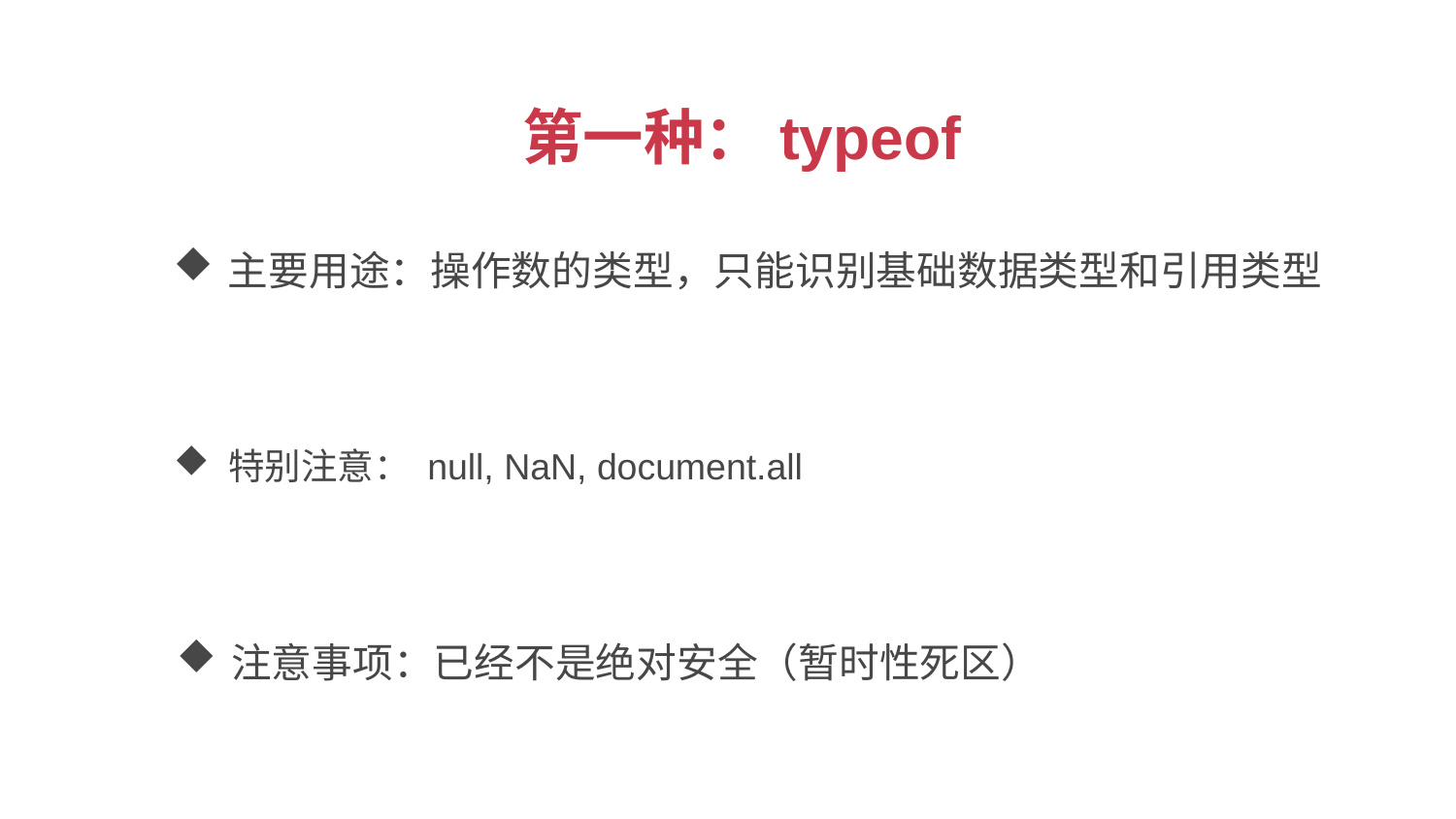

第一种：typeof
主要用途：操作数的类型，只能识别基础数据类型和引用类型
特别注意： null, NaN, document.all
注意事项：已经不是绝对安全（暂时性死区）